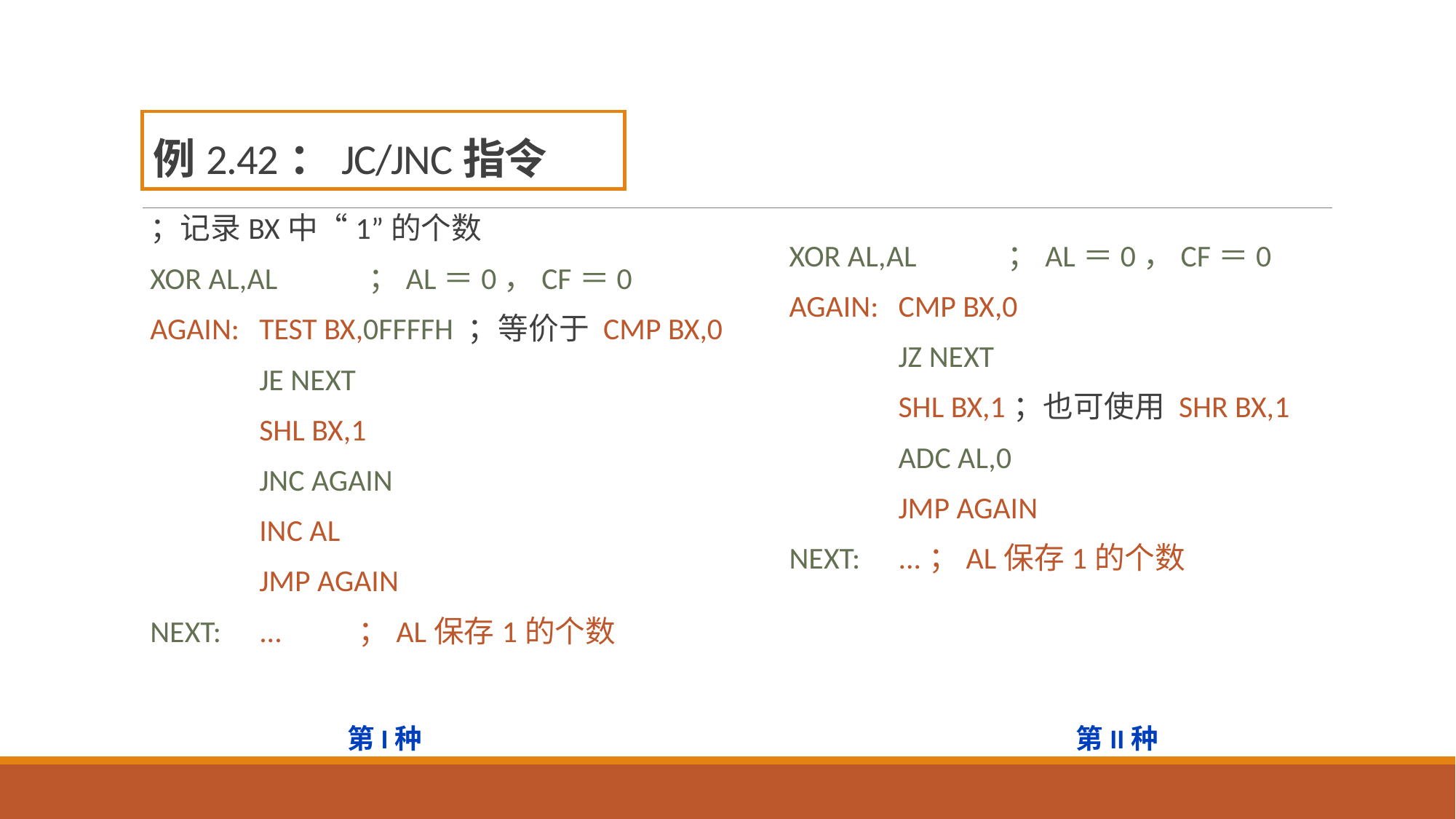

# 例2.42：JC/JNC指令
；记录BX中“1”的个数
XOR AL,AL	；AL＝0，CF＝0
AGAIN:	TEST BX,0FFFFH ；等价于 CMP BX,0
	JE NEXT
	SHL BX,1
	JNC AGAIN
	INC AL
	JMP AGAIN
NEXT:	...          ；AL保存1的个数
XOR AL,AL	；AL＝0，CF＝0
AGAIN:	CMP BX,0
	JZ NEXT
	SHL BX,1；也可使用 SHR BX,1
	ADC AL,0
	JMP AGAIN
NEXT:	...；AL保存1的个数
第I种
第II种